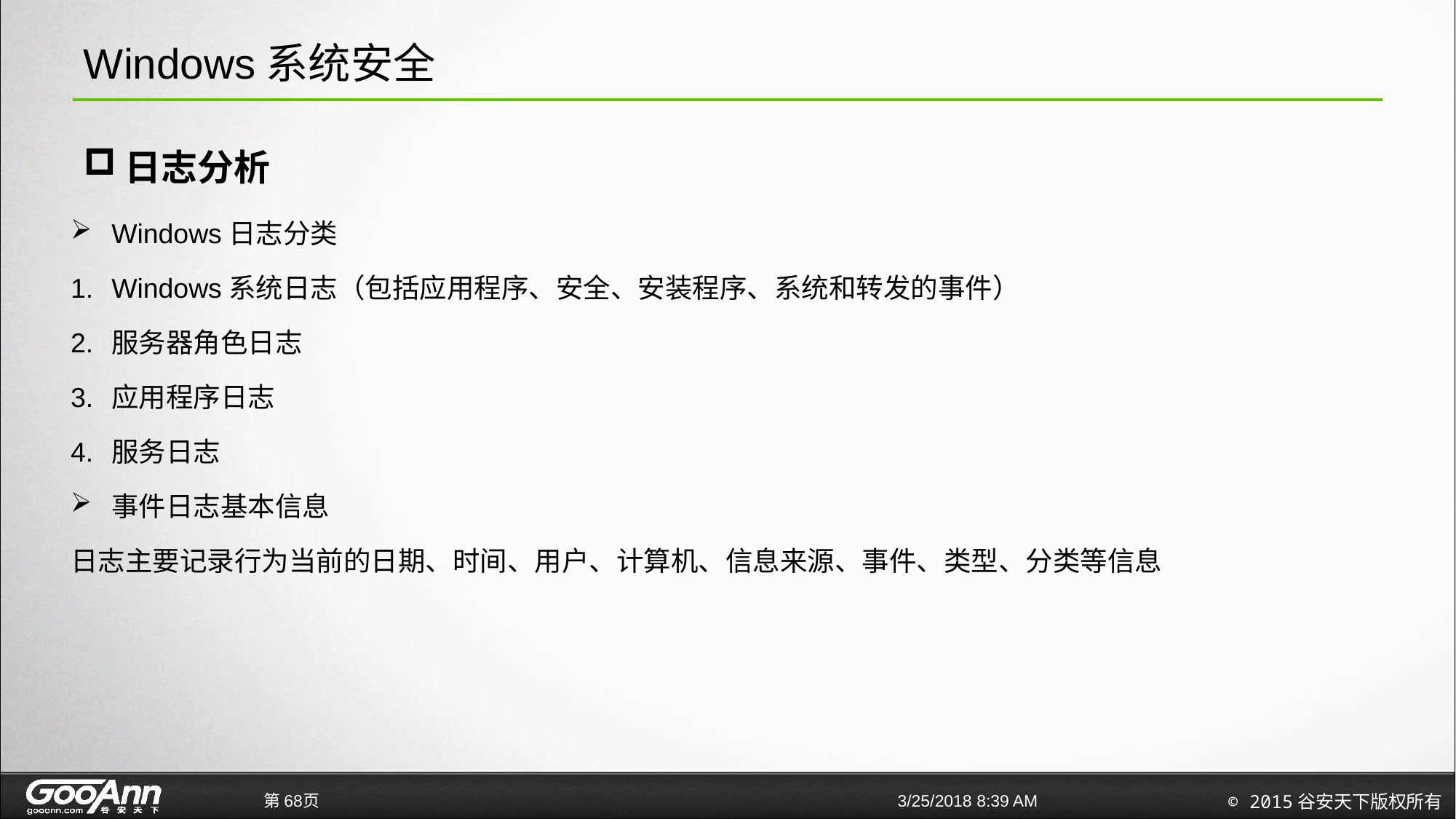

# Windows系统安全
日志分析
Windows日志分类
Windows系统日志（包括应用程序、安全、安装程序、系统和转发的事件）
服务器角色日志
应用程序日志
服务日志
事件日志基本信息
日志主要记录行为当前的日期、时间、用户、计算机、信息来源、事件、类型、分类等信息